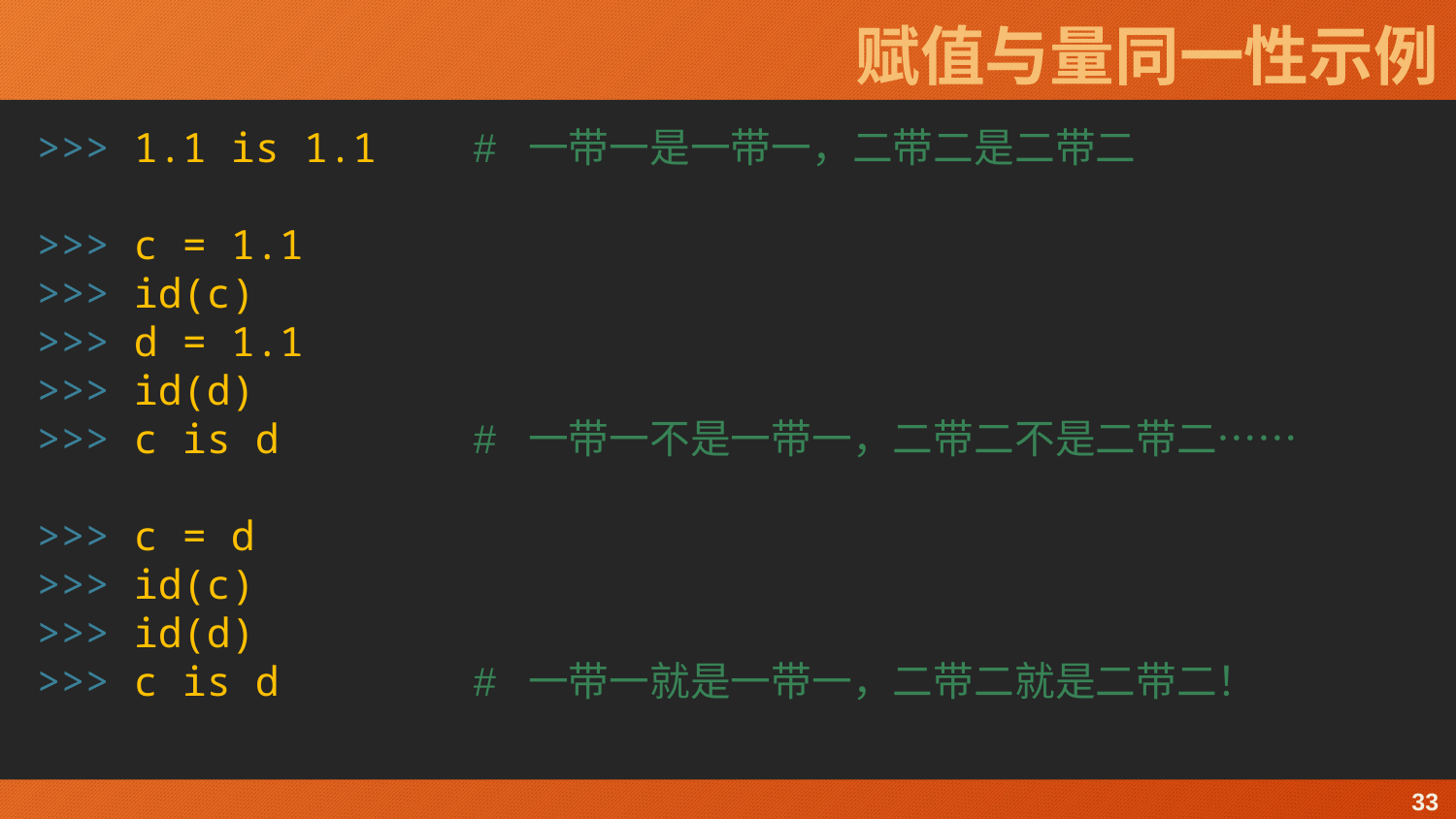

# 赋值与量同一性示例
>>> 1.1 is 1.1	#  一带一是一带一，二带二是二带二

>>> c = 1.1
>>> id(c)
>>> d = 1.1
>>> id(d)
>>> c is d		#  一带一不是一带一，二带二不是二带二……

>>> c = d
>>> id(c)
>>> id(d)
>>> c is d		#  一带一就是一带一，二带二就是二带二！
33